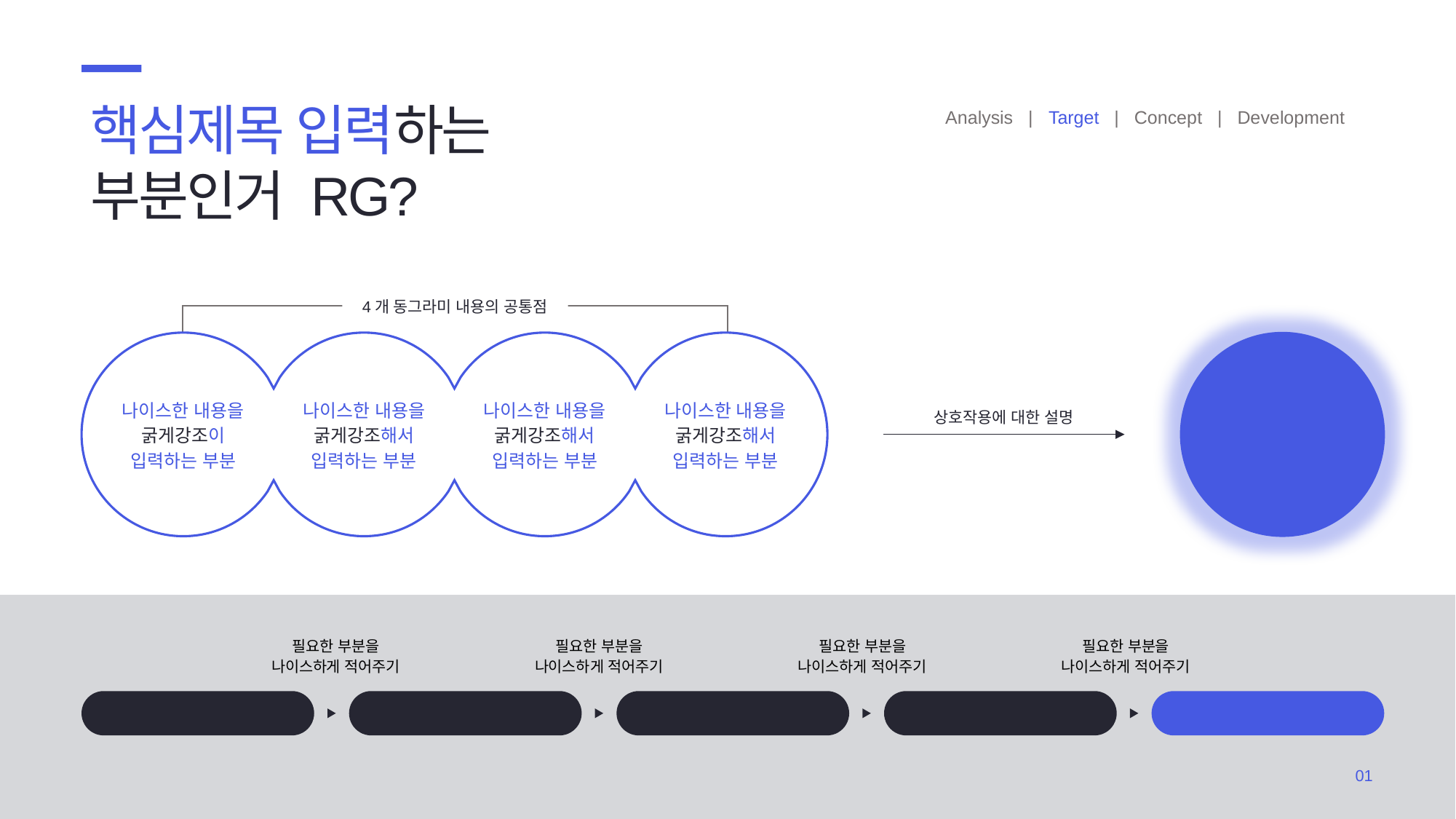

핵심제목 입력하는
부분인거 RG?
Analysis   |   Target   |   Concept   |   Development
4개 동그라미 내용의 공통점

나이스한
핵심내용
입력레쓰고
나이스한 내용을
굵게강조이
입력하는 부분
나이스한 내용을
굵게강조해서
입력하는 부분
나이스한 내용을
굵게강조해서
입력하는 부분
나이스한 내용을
굵게강조해서
입력하는 부분
상호작용에 대한 설명

필요한 부분을
나이스하게 적어주기
필요한 부분을
나이스하게 적어주기
필요한 부분을
나이스하게 적어주기
필요한 부분을
나이스하게 적어주기
나이스한 단계명
나이스한 단계명
나이스한 단계명
나이스한 단계명
나이스한 단계명

01